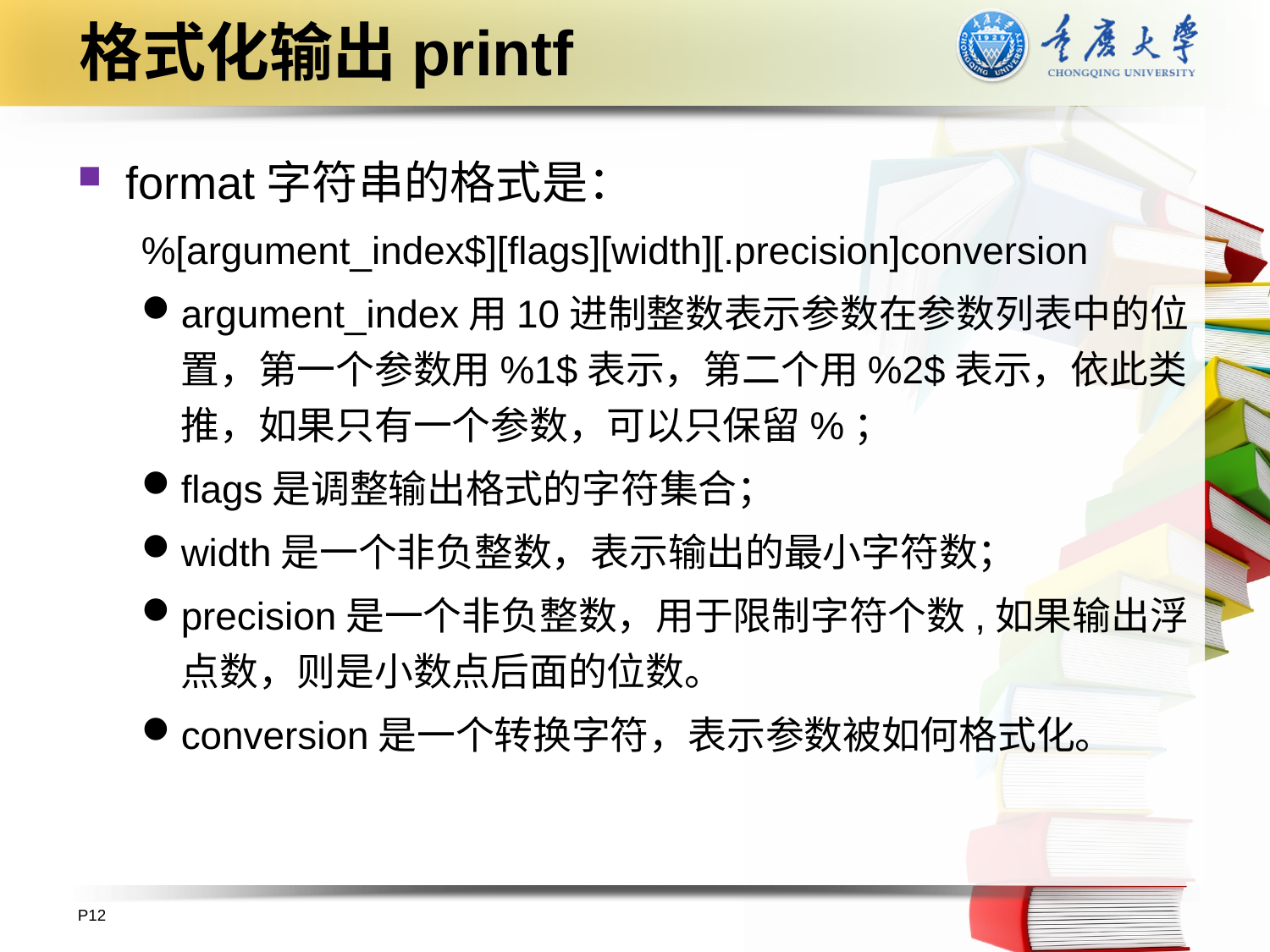

# 格式化输出printf
format字符串的格式是：
%[argument_index$][flags][width][.precision]conversion
argument_index用10进制整数表示参数在参数列表中的位置，第一个参数用%1$表示，第二个用%2$表示，依此类推，如果只有一个参数，可以只保留%；
flags是调整输出格式的字符集合；
width是一个非负整数，表示输出的最小字符数；
precision是一个非负整数，用于限制字符个数,如果输出浮点数，则是小数点后面的位数。
conversion是一个转换字符，表示参数被如何格式化。

P12